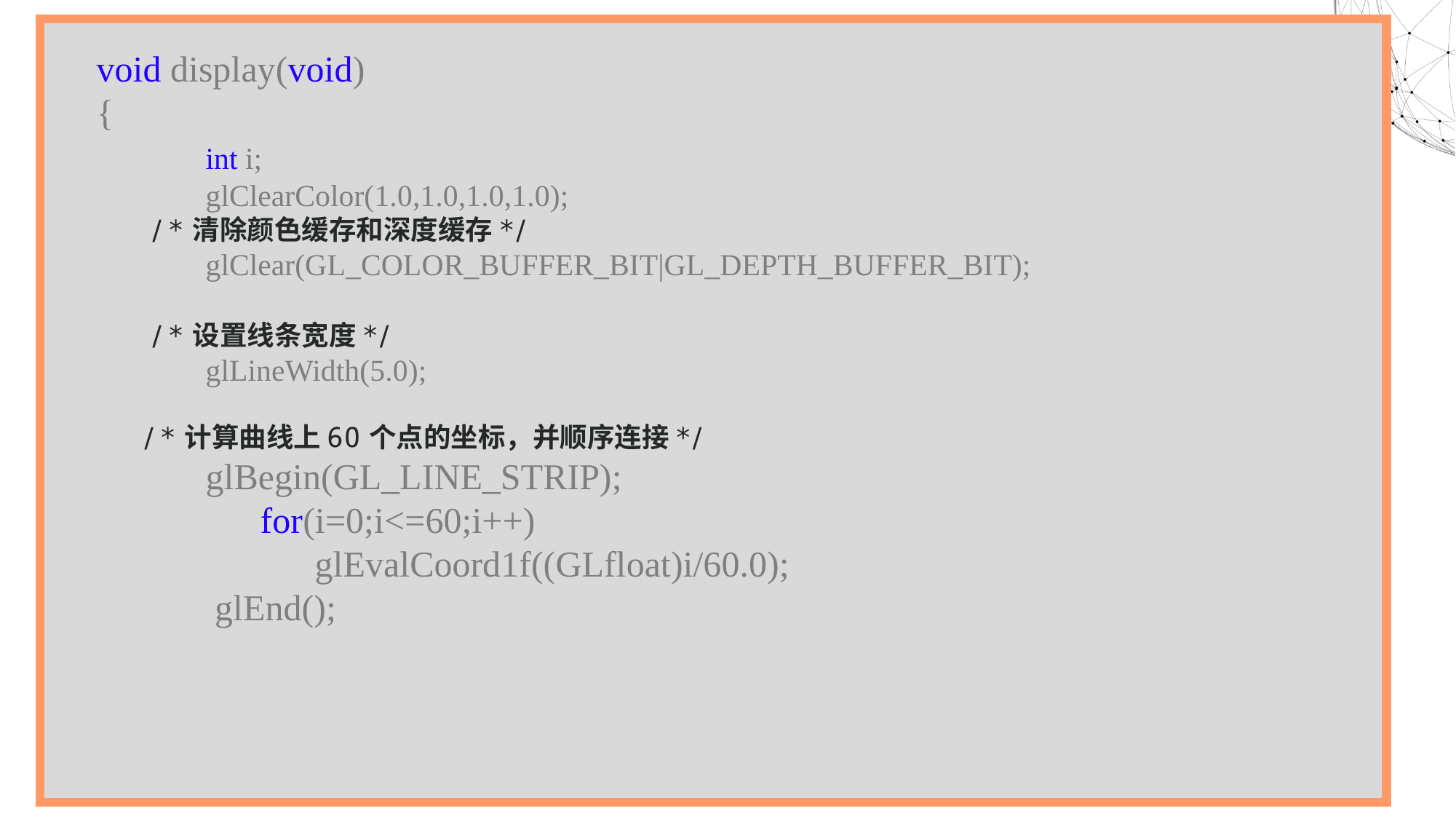

void display(void)
{
	int i;
	glClearColor(1.0,1.0,1.0,1.0);
       /*清除颜色缓存和深度缓存*/
	glClear(GL_COLOR_BUFFER_BIT|GL_DEPTH_BUFFER_BIT);

       /*设置线条宽度*/
	glLineWidth(5.0);

      /*计算曲线上60个点的坐标，并顺序连接*/
	glBegin(GL_LINE_STRIP);
	      for(i=0;i<=60;i++)
		glEvalCoord1f((GLfloat)i/60.0);
             glEnd();